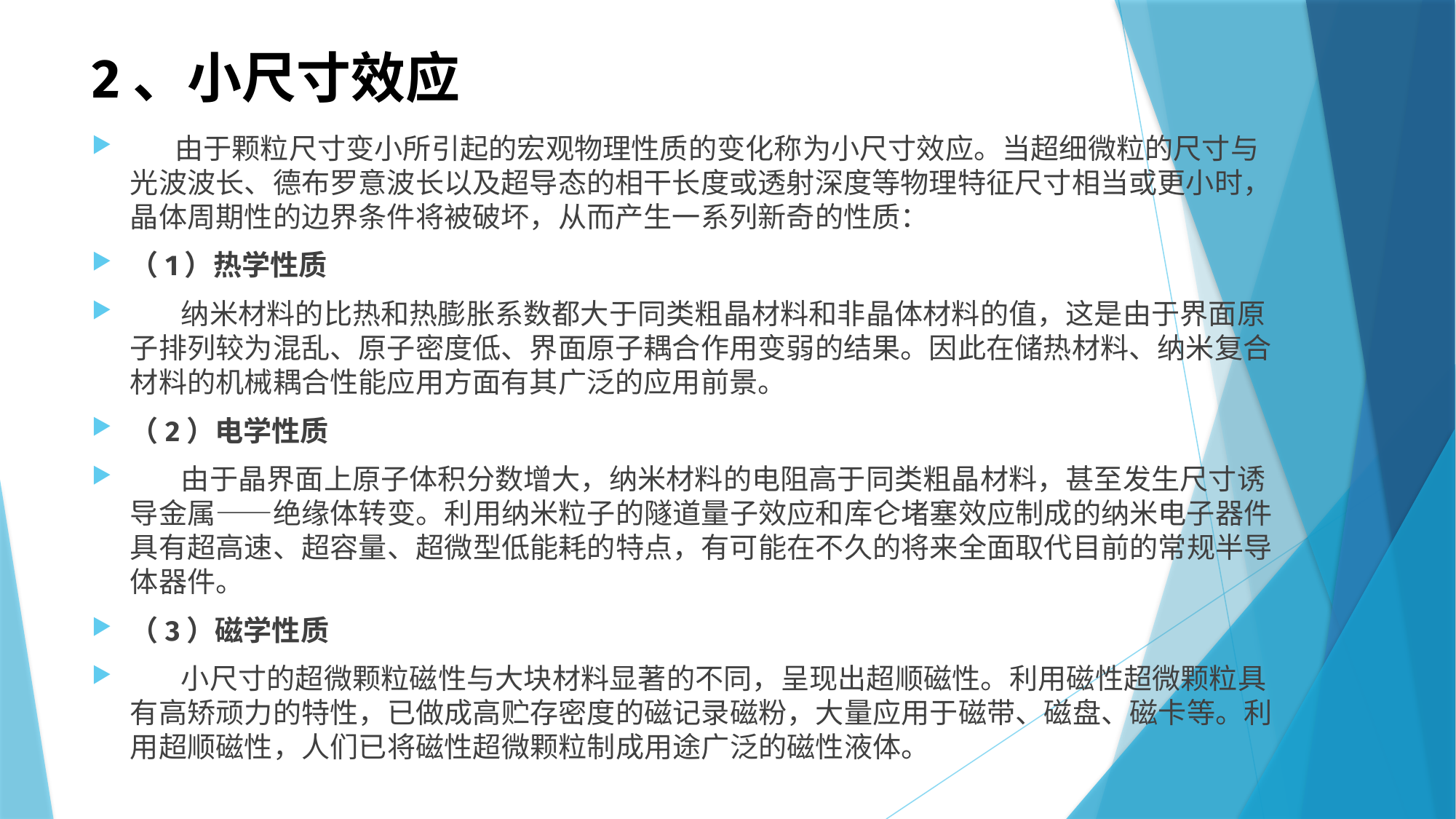

# 2、小尺寸效应
      由于颗粒尺寸变小所引起的宏观物理性质的变化称为小尺寸效应。当超细微粒的尺寸与光波波长、德布罗意波长以及超导态的相干长度或透射深度等物理特征尺寸相当或更小时，晶体周期性的边界条件将被破坏，从而产生一系列新奇的性质：
（1）热学性质
       纳米材料的比热和热膨胀系数都大于同类粗晶材料和非晶体材料的值，这是由于界面原子排列较为混乱、原子密度低、界面原子耦合作用变弱的结果。因此在储热材料、纳米复合材料的机械耦合性能应用方面有其广泛的应用前景。
（2）电学性质
       由于晶界面上原子体积分数增大，纳米材料的电阻高于同类粗晶材料，甚至发生尺寸诱导金属――绝缘体转变。利用纳米粒子的隧道量子效应和库仑堵塞效应制成的纳米电子器件具有超高速、超容量、超微型低能耗的特点，有可能在不久的将来全面取代目前的常规半导体器件。
（3）磁学性质
       小尺寸的超微颗粒磁性与大块材料显著的不同，呈现出超顺磁性。利用磁性超微颗粒具有高矫顽力的特性，已做成高贮存密度的磁记录磁粉，大量应用于磁带、磁盘、磁卡等。利用超顺磁性，人们已将磁性超微颗粒制成用途广泛的磁性液体。